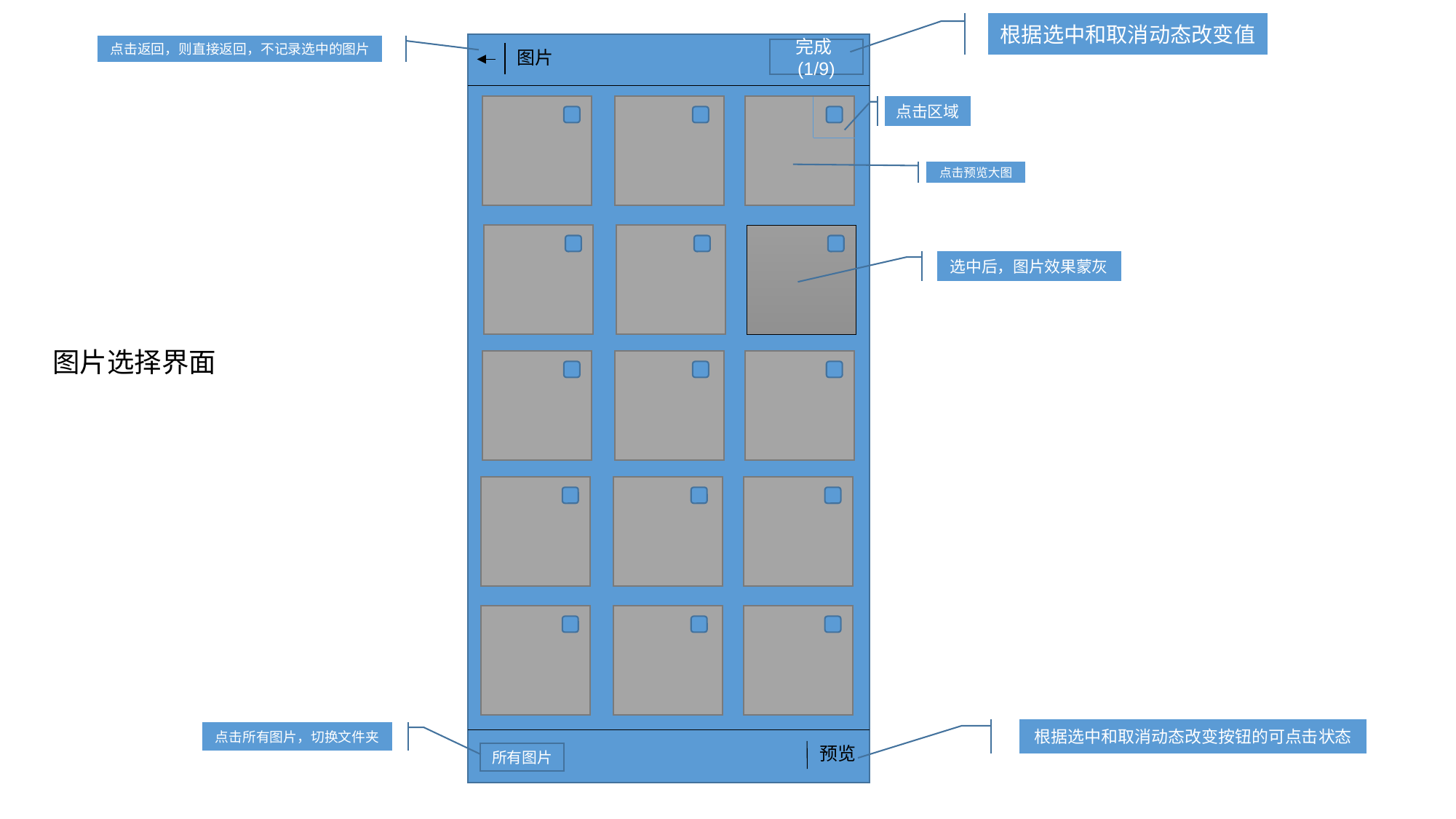

根据选中和取消动态改变值

点击返回，则直接返回，不记录选中的图片
完成(1/9)
图片
点击区域

点击预览大图

选中后，图片效果蒙灰
图片选择界面

根据选中和取消动态改变按钮的可点击状态
点击所有图片，切换文件夹
预览
所有图片